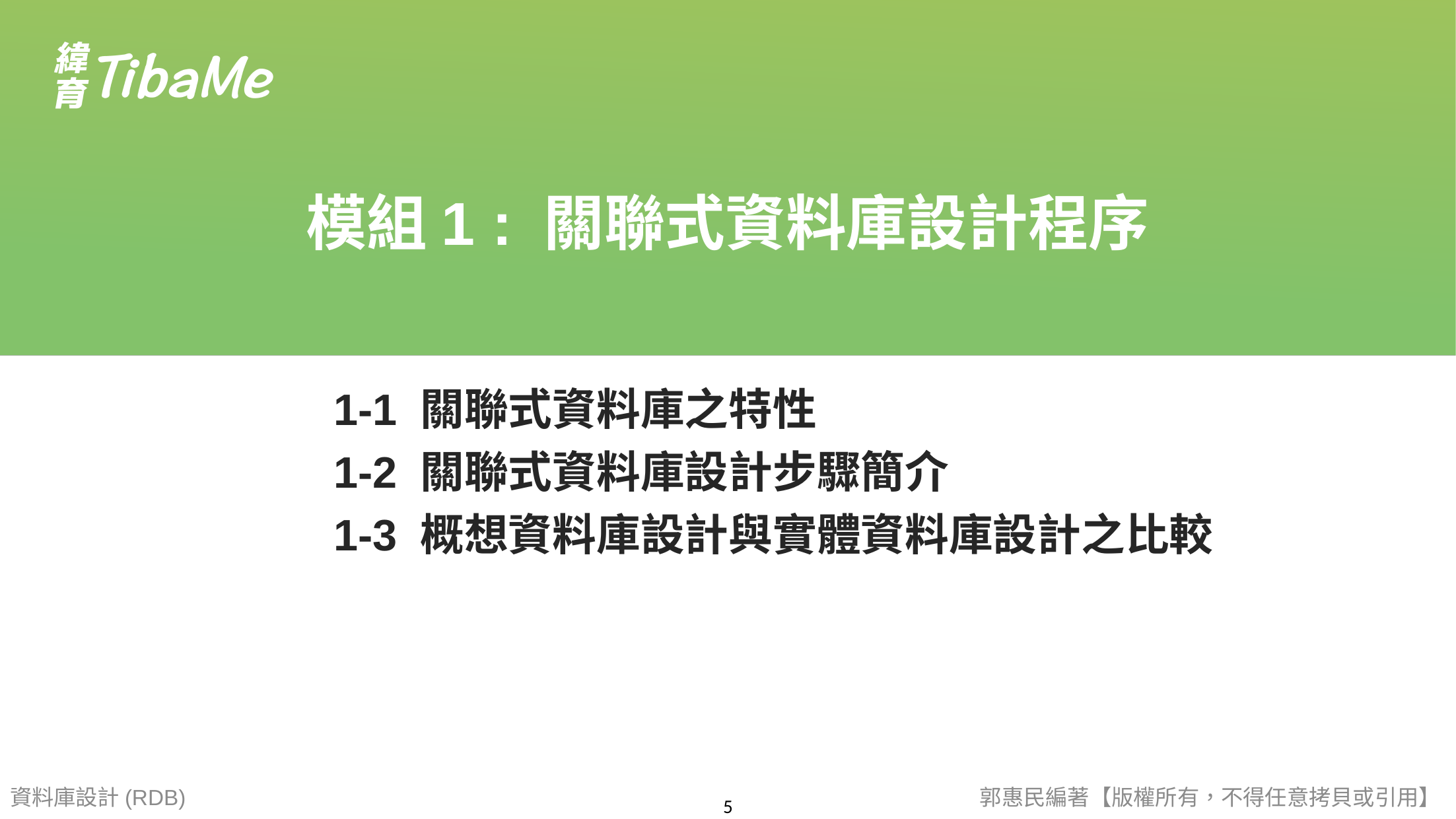

模組1 : 關聯式資料庫設計程序
1-1 關聯式資料庫之特性
1-2 關聯式資料庫設計步驟簡介
1-3 概想資料庫設計與實體資料庫設計之比較

資料庫設計(RDB)
郭惠民編著【版權所有，不得任意拷貝或引用】